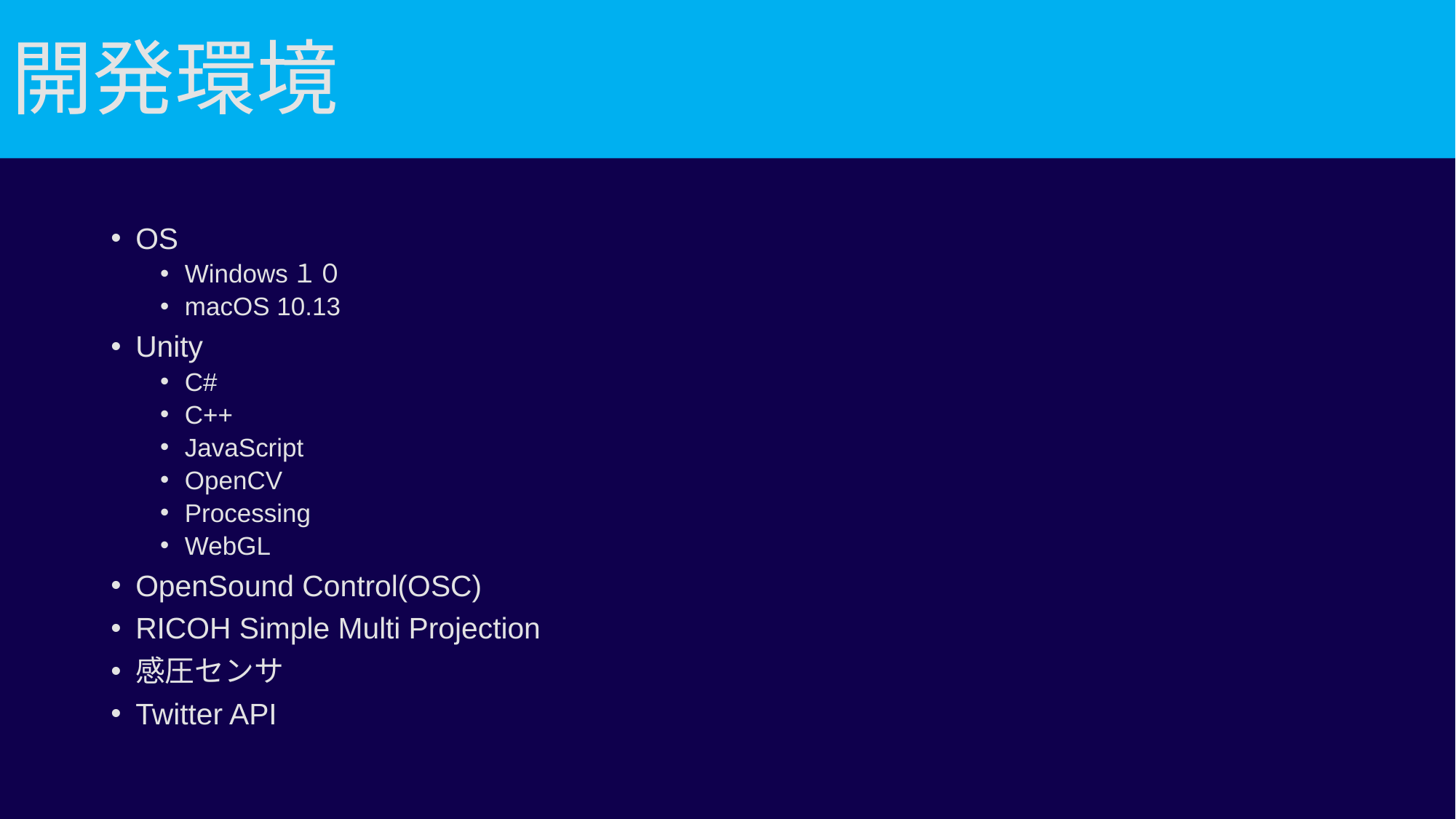

# 開発環境
OS
Windows１０
macOS 10.13
Unity
C#
C++
JavaScript
OpenCV
Processing
WebGL
OpenSound Control(OSC)
RICOH Simple Multi Projection
感圧センサ
Twitter API